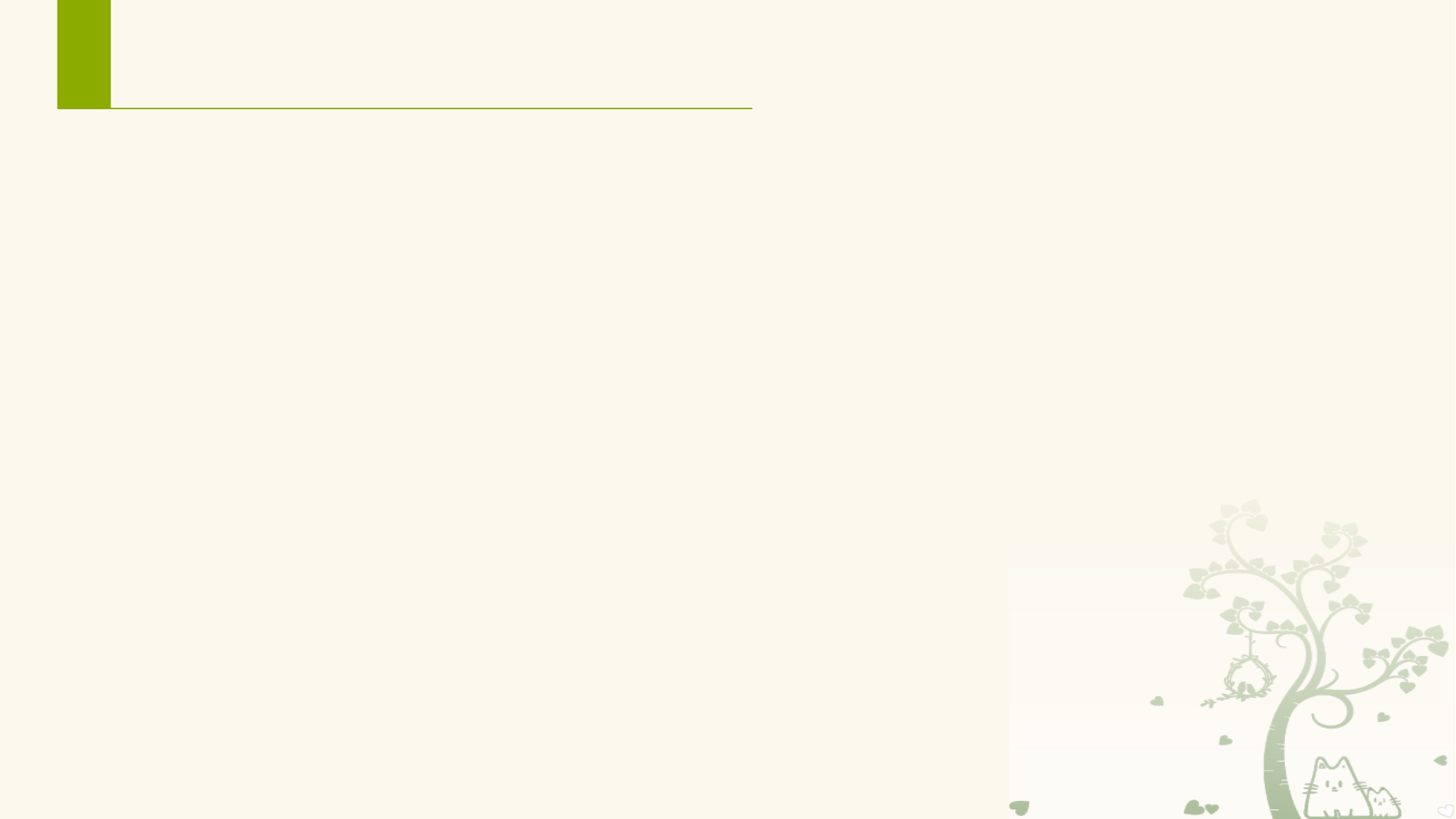

# (4)  proguard-rules.pro (ProGuard rules for app)
自定义Android混淆规则。
压缩、优化和混淆。
压缩（Shrink）:在压缩处理这一步中，用于检测和删除没有使用的类，字段，方法和属性。
优化（Optimize）:在优化处理这一步中，对字节码进行优化，并且移除无用指令。
混淆（Obfuscate）:在混淆处理这一步中，使用a,b,c等无意义的名称，对类，字段和方法进行重命名。
预检（Preveirfy）:在预检这一步中，主要是在Java平台上对处理后的代码进行预检。